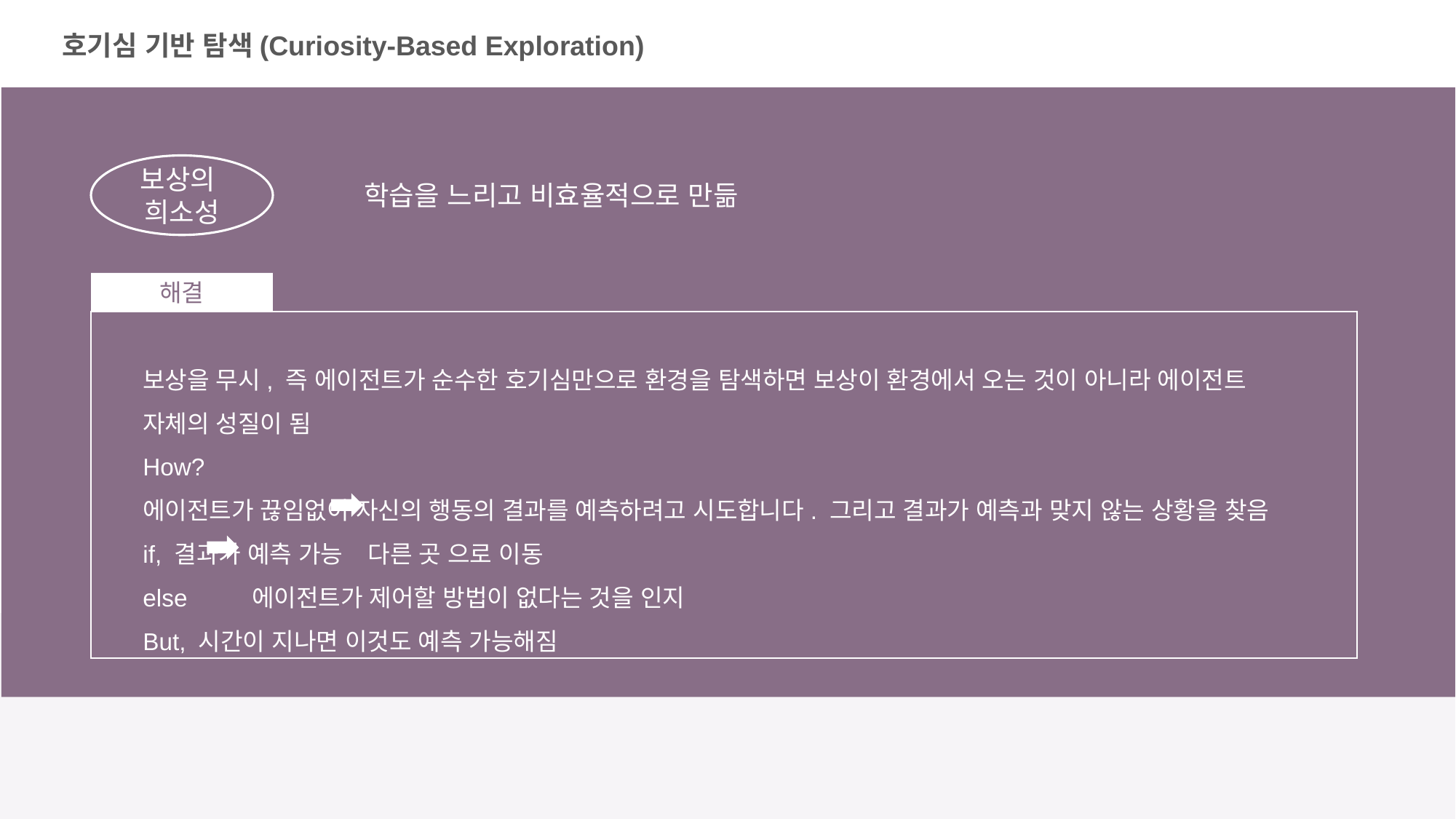

호기심 기반 탐색(Curiosity-Based Exploration)

보상의
희소성
학습을 느리고 비효율적으로 만듦
해결

보상을 무시, 즉 에이전트가 순수한 호기심만으로 환경을 탐색하면 보상이 환경에서 오는 것이 아니라 에이전트 자체의 성질이 됨
How?
에이전트가 끊임없이 자신의 행동의 결과를 예측하려고 시도합니다. 그리고 결과가 예측과 맞지 않는 상황을 찾음
if, 결과가 예측 가능	 다른 곳 으로 이동
else 	에이전트가 제어할 방법이 없다는 것을 인지
But, 시간이 지나면 이것도 예측 가능해짐